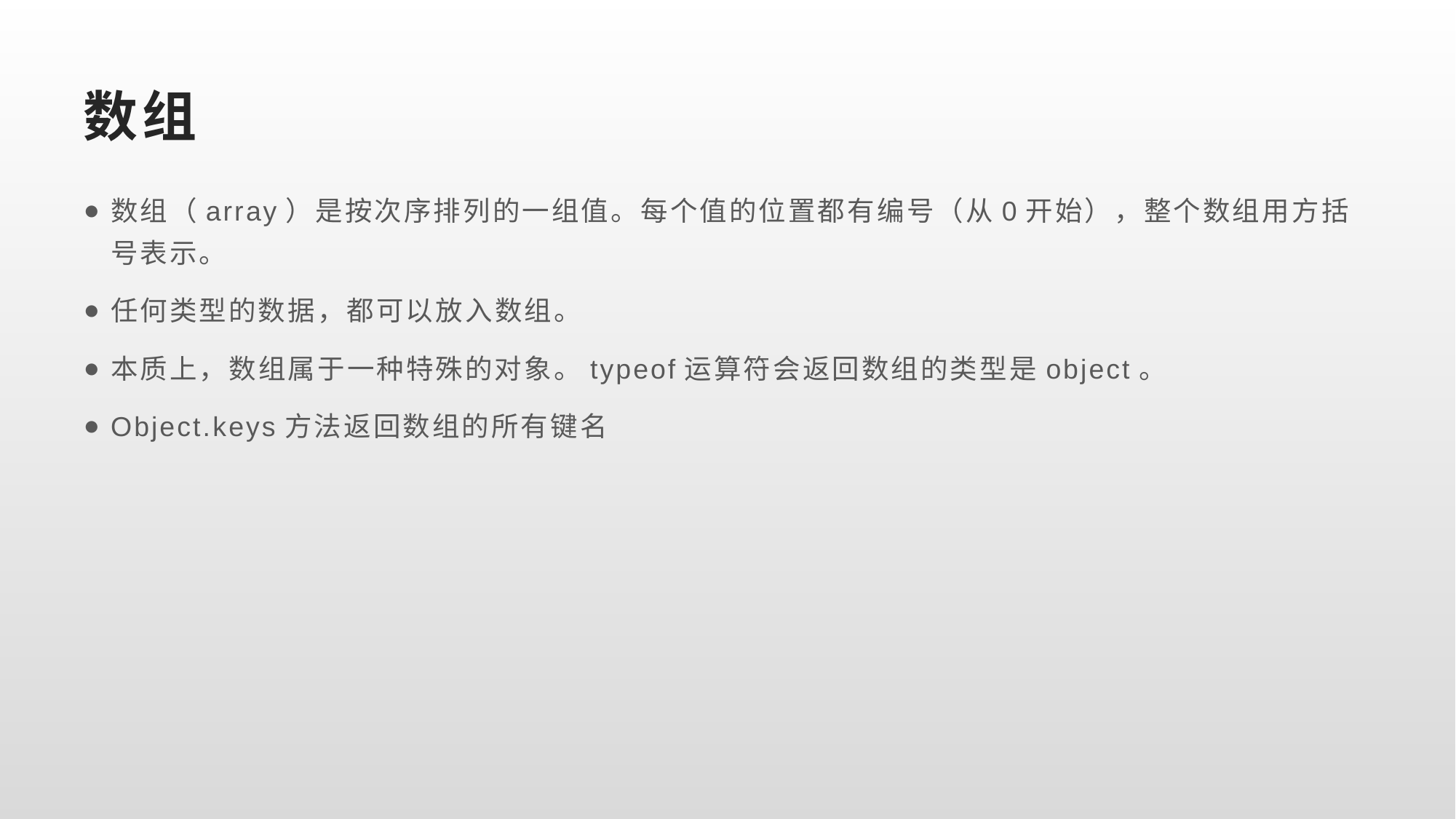

# 数组
数组（array）是按次序排列的一组值。每个值的位置都有编号（从0开始），整个数组用方括号表示。
任何类型的数据，都可以放入数组。
本质上，数组属于一种特殊的对象。typeof运算符会返回数组的类型是object。
Object.keys方法返回数组的所有键名